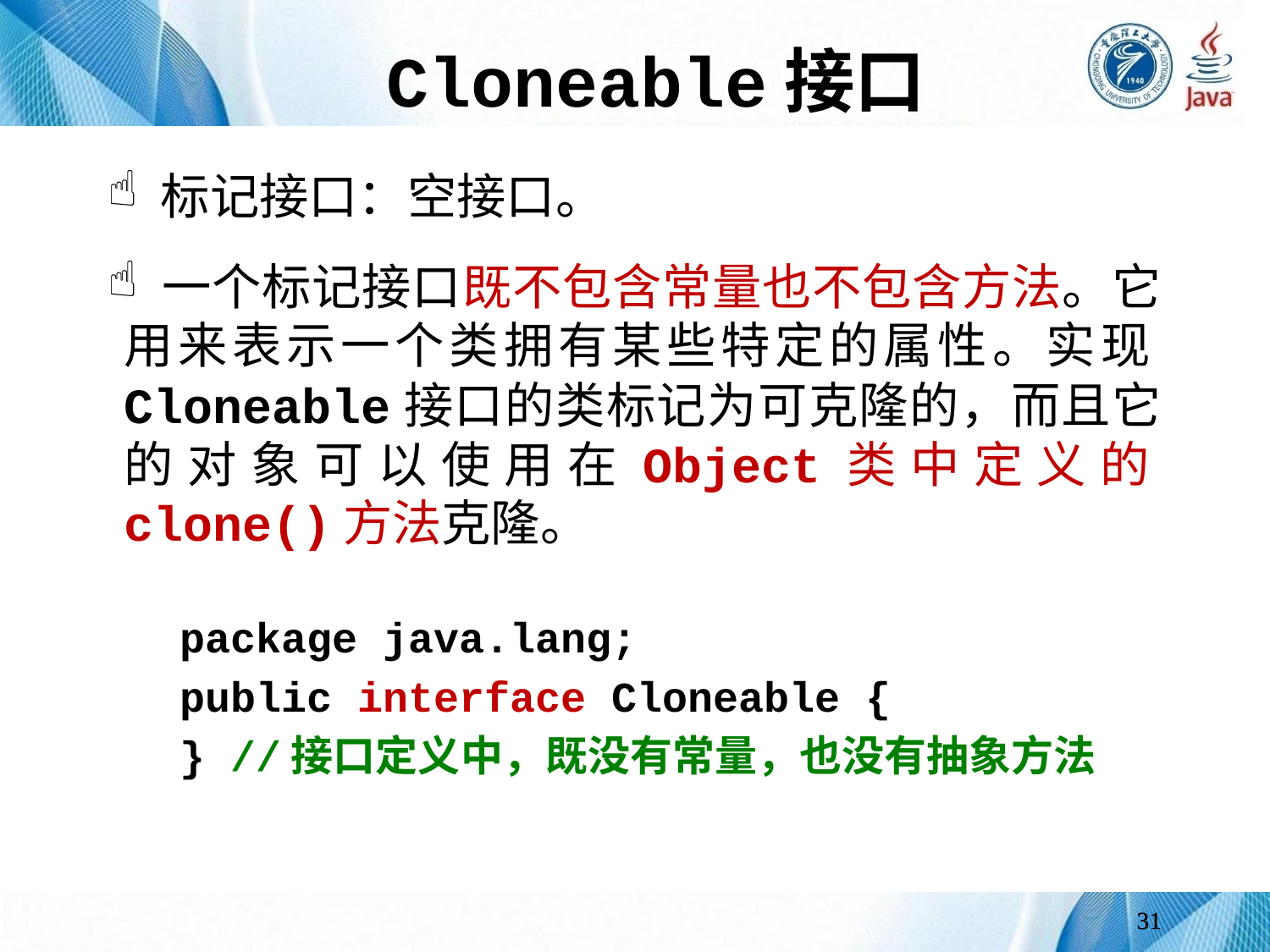

# Cloneable接口
 标记接口：空接口。
 一个标记接口既不包含常量也不包含方法。它用来表示一个类拥有某些特定的属性。实现Cloneable接口的类标记为可克隆的，而且它的对象可以使用在Object类中定义的clone()方法克隆。

package java.lang;
public interface Cloneable {
} //接口定义中，既没有常量，也没有抽象方法
31
31